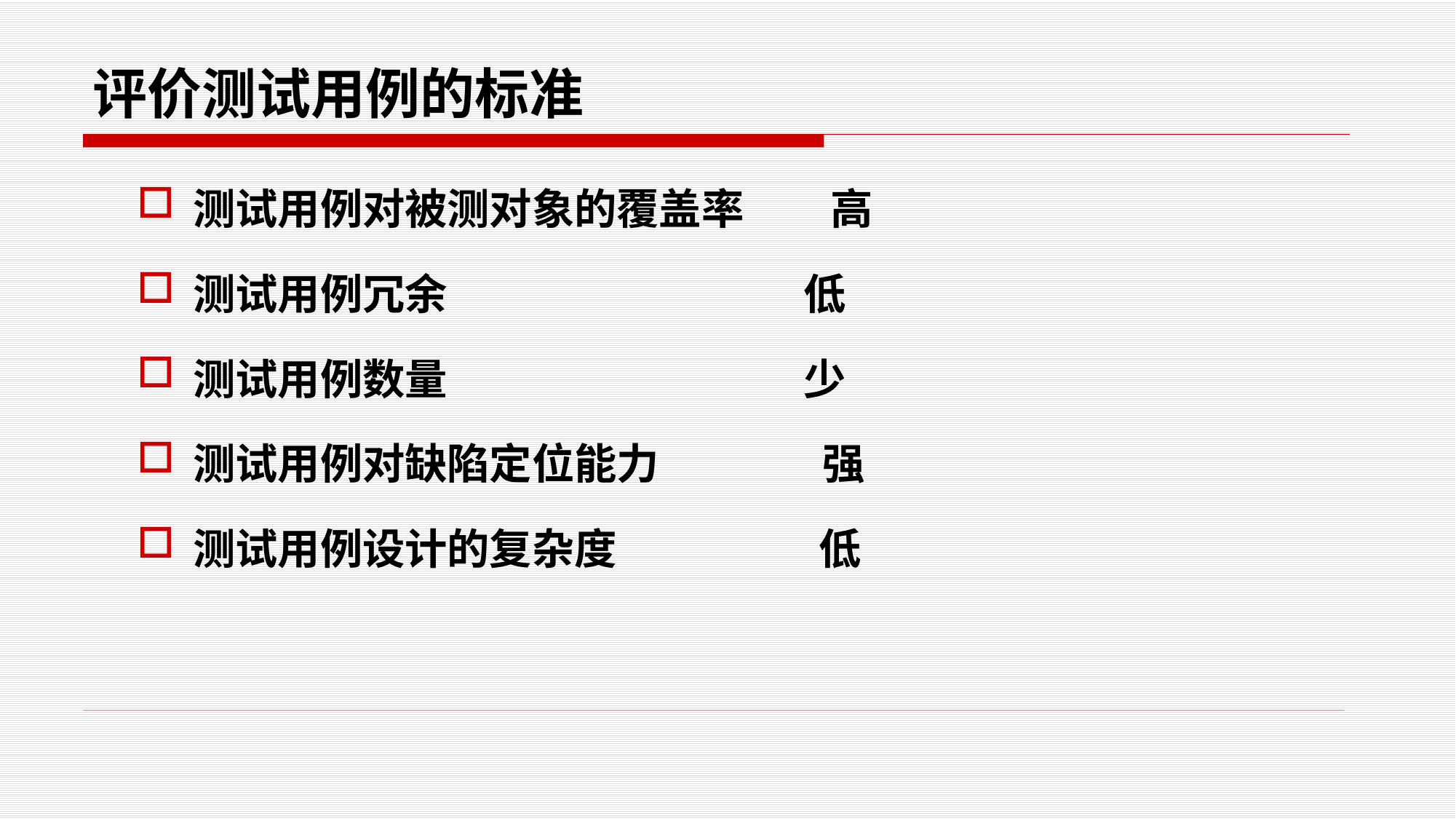

# 评价测试用例的标准
测试用例对被测对象的覆盖率         高
测试用例冗余                                     低
测试用例数量                                     少
测试用例对缺陷定位能力                 强
测试用例设计的复杂度                     低